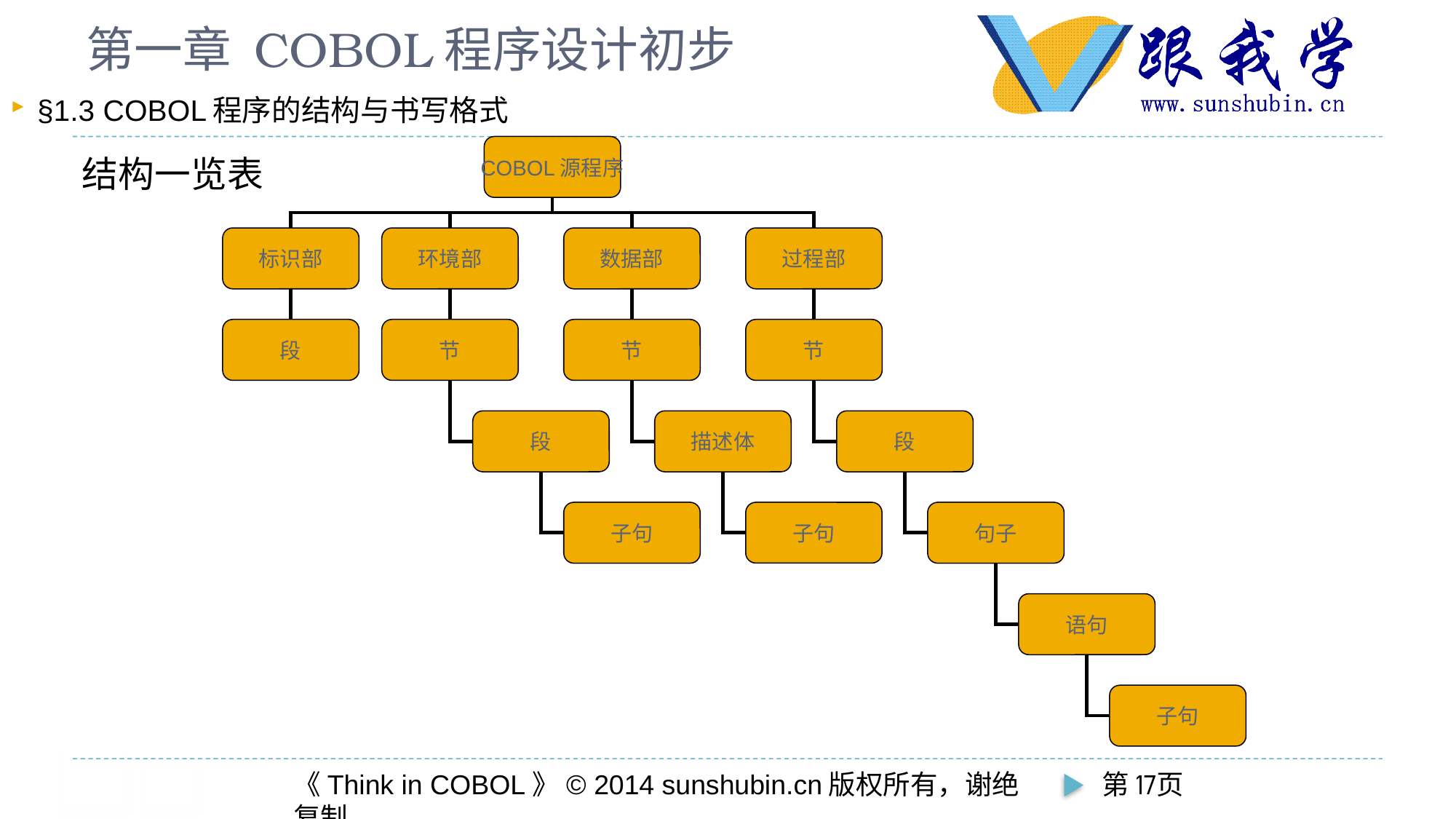

# 第一章 COBOL程序设计初步
§1.3 COBOL程序的结构与书写格式
COBOL源程序
标识部
环境部
数据部
过程部
段
节
节
节
段
描述体
段
子句
子句
句子
语句
子句
结构一览表